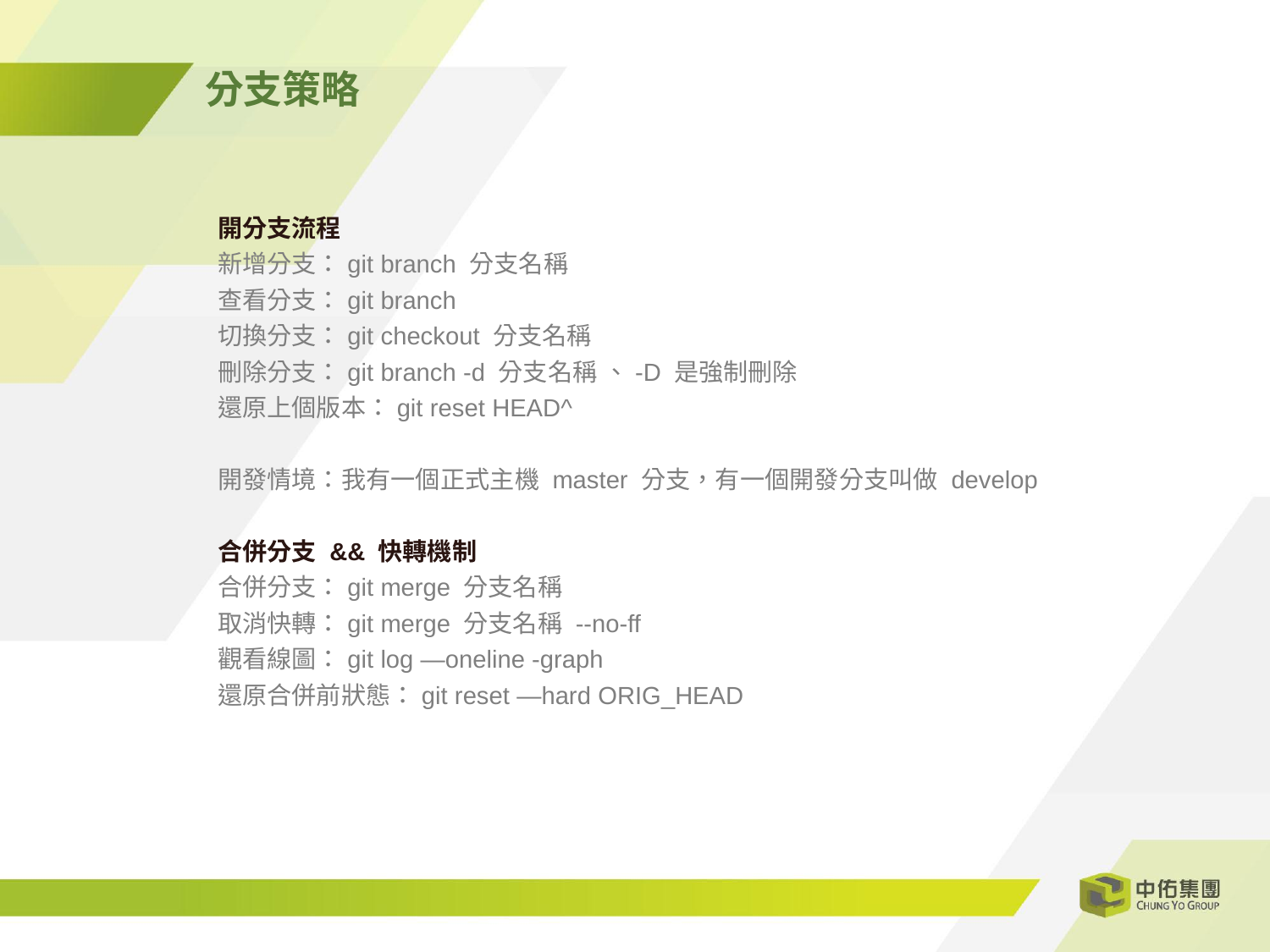

分支策略

開分支流程
新增分支：git branch 分支名稱
查看分支：git branch
切換分支：git checkout 分支名稱
刪除分支：git branch -d 分支名稱 、-D 是強制刪除
還原上個版本：git reset HEAD^

開發情境：我有一個正式主機 master 分支，有一個開發分支叫做 develop

合併分支 && 快轉機制
合併分支：git merge 分支名稱
取消快轉：git merge 分支名稱 --no-ff
觀看線圖：git log —oneline -graph
還原合併前狀態：git reset —hard ORIG_HEAD